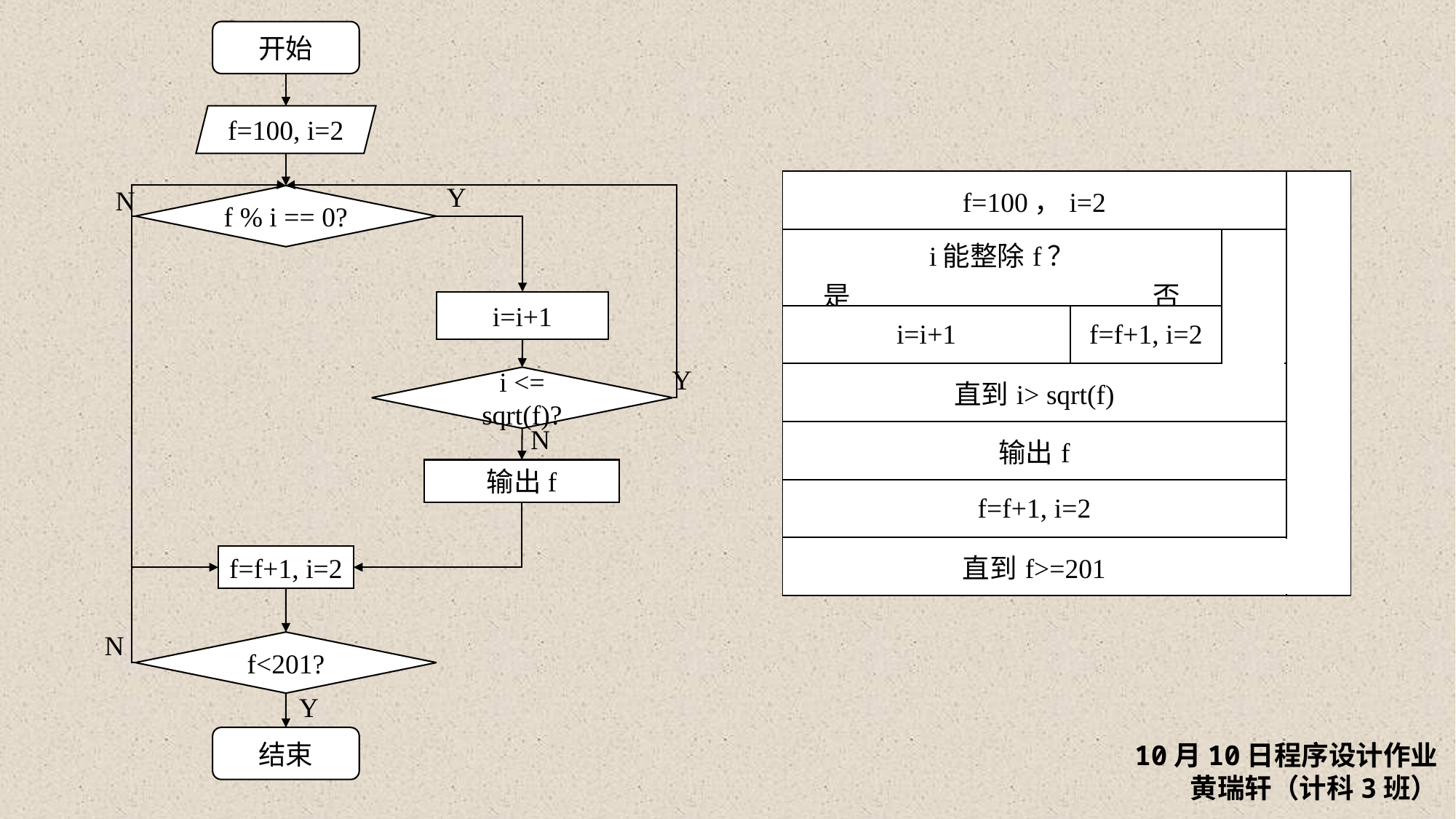

开始
f=100, i=2
| f=100，i=2 |  |  |  |
| --- | --- | --- | --- |
| i能整除f？ 是 否 |  |  |  |
| i=i+1 | f=f+1, i=2 |  |  |
| 直到i> sqrt(f) |  |  |  |
| 输出f |  |  |  |
| f=f+1, i=2 |  |  |  |
| 直到f>=201 |  |  |  |
Y
N
f % i == 0?
i=i+1

Y
i <= sqrt(f)?
N
输出f

f=f+1, i=2
N
f<201?
Y
结束
10月10日程序设计作业
黄瑞轩（计科3班）